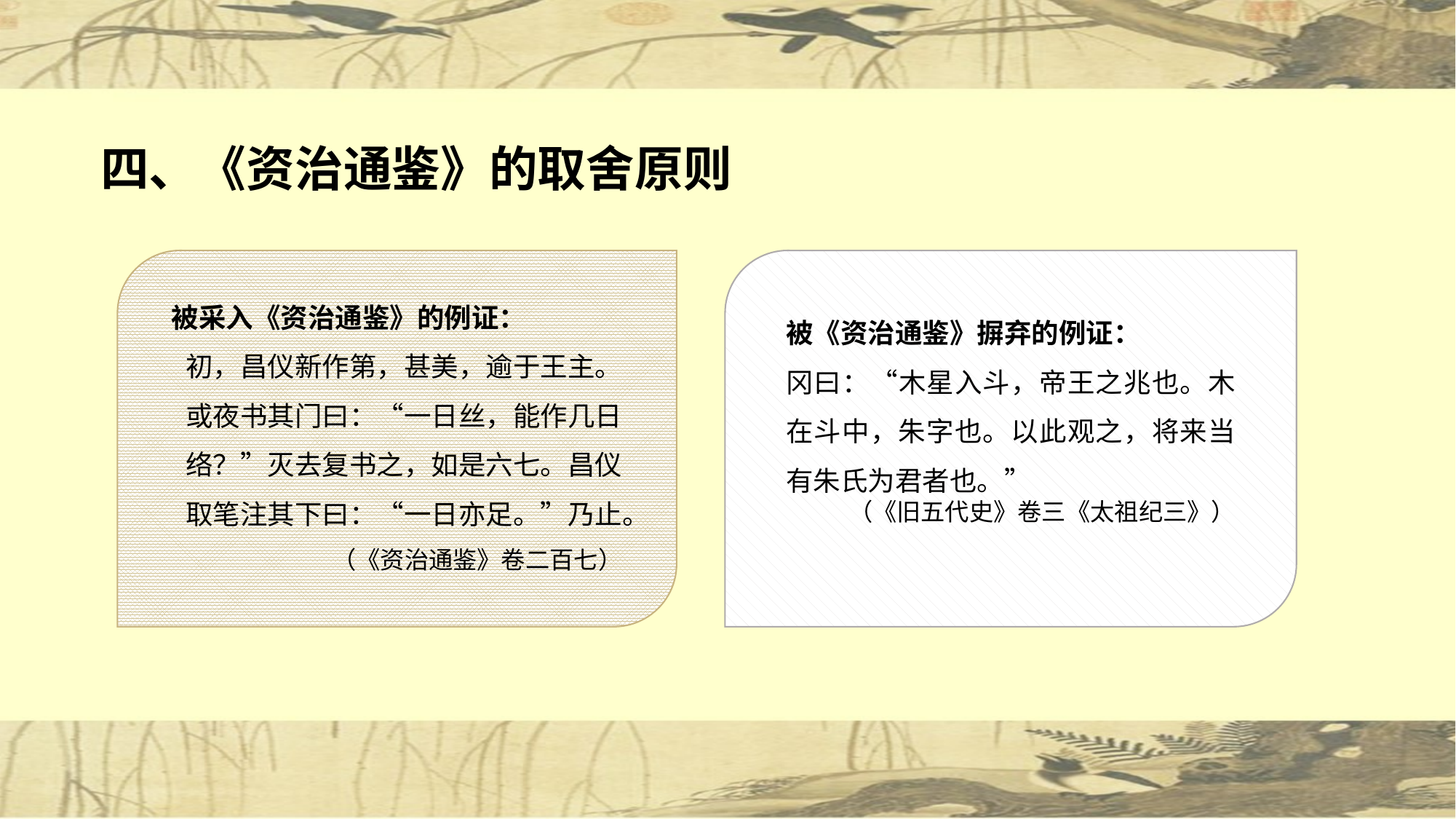

# 四、《资治通鉴》的取舍原则

被采入《资治通鉴》的例证：
初，昌仪新作第，甚美，逾于王主。或夜书其门曰：“一日丝，能作几日络？”灭去复书之，如是六七。昌仪取笔注其下曰：“一日亦足。”乃止。（《资治通鉴》卷二百七）
被《资治通鉴》摒弃的例证：
冈曰：“木星入斗，帝王之兆也。木在斗中，朱字也。以此观之，将来当有朱氏为君者也。”
 （《旧五代史》卷三《太祖纪三》）